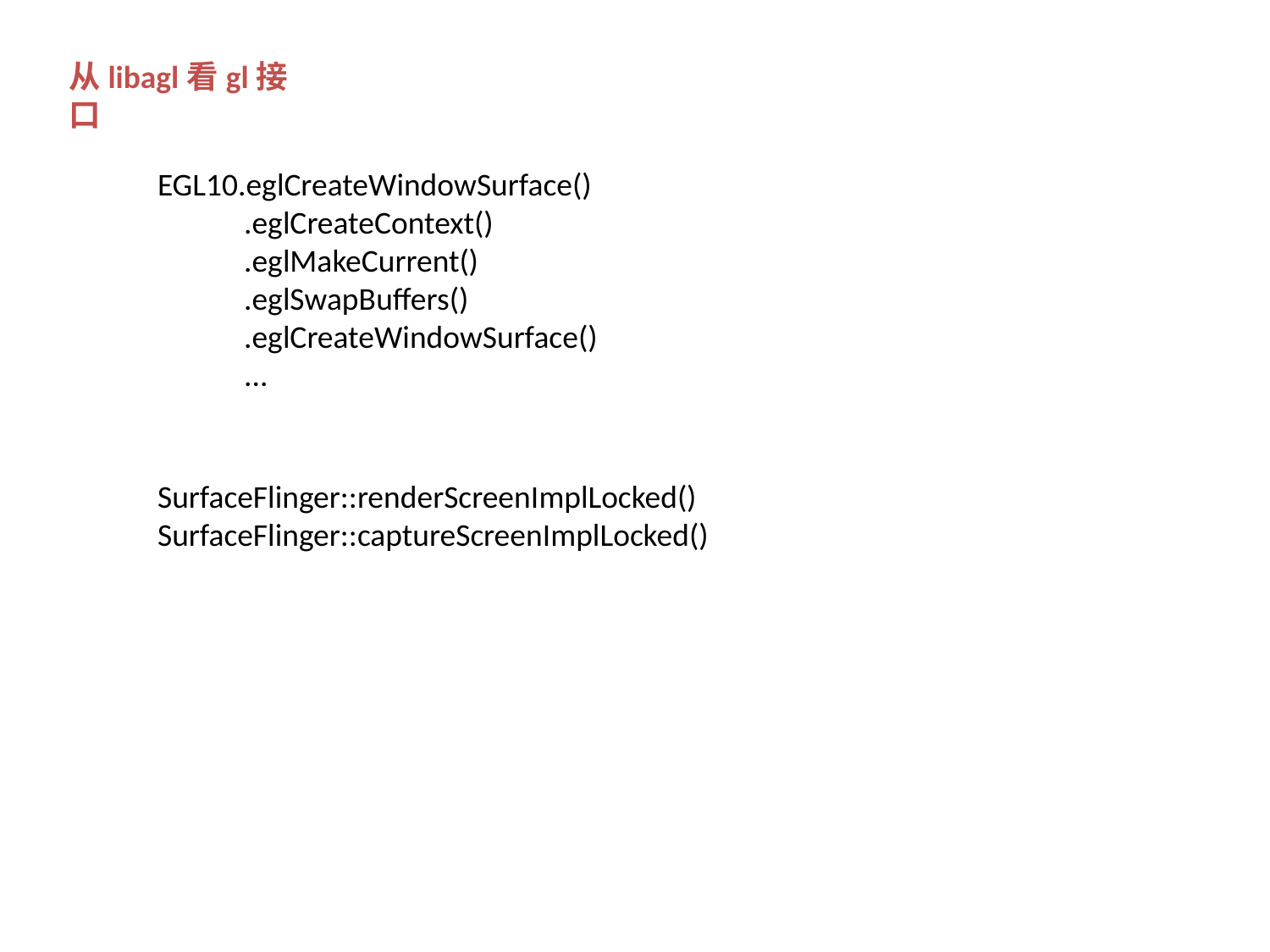

从libagl看gl接口
EGL10.eglCreateWindowSurface()
            .eglCreateContext()
            .eglMakeCurrent()
            .eglSwapBuffers()
            .eglCreateWindowSurface()
            ...
SurfaceFlinger::renderScreenImplLocked()
SurfaceFlinger::captureScreenImplLocked()